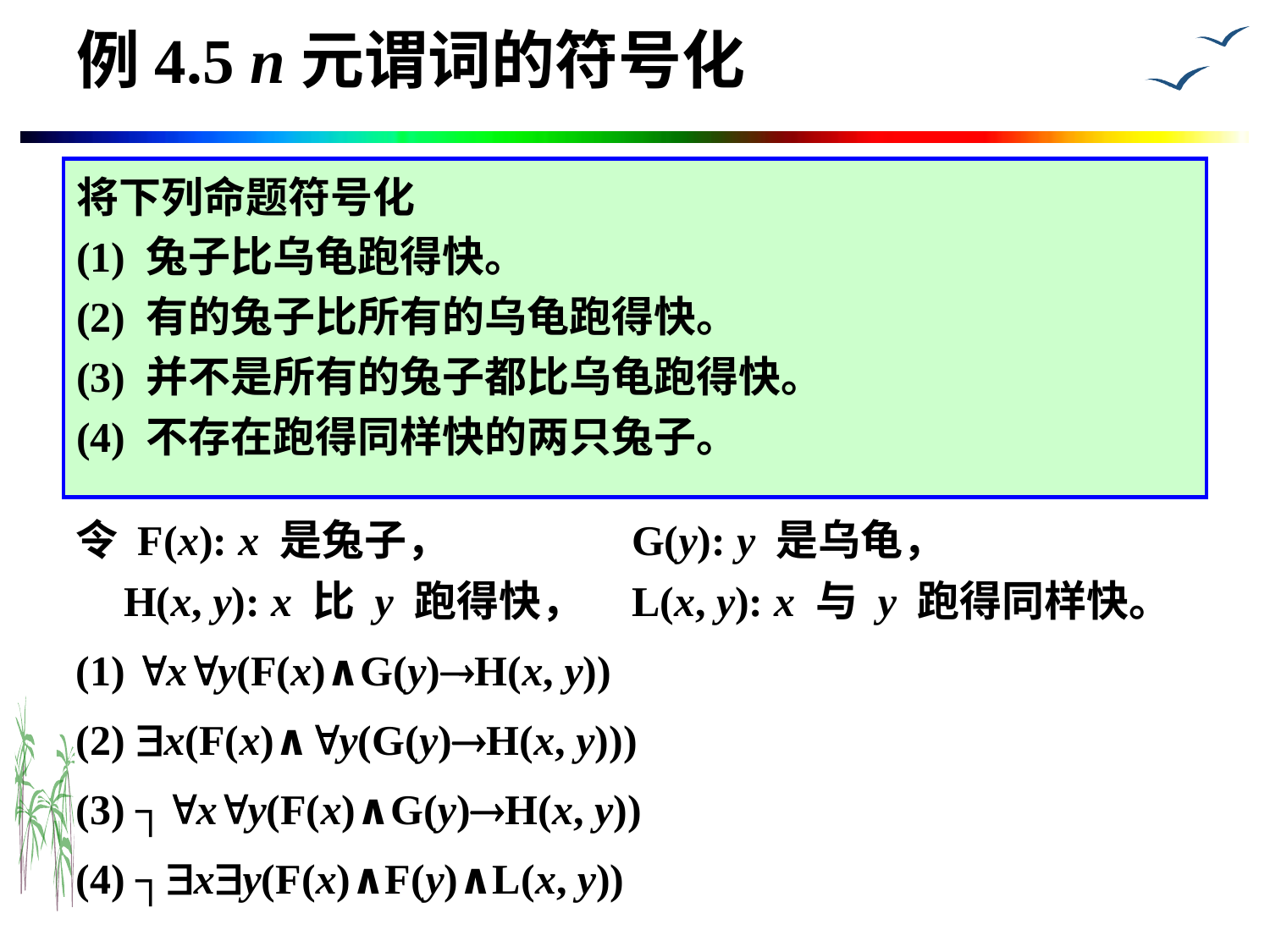

# 例4.5 n元谓词的符号化
将下列命题符号化
(1) 兔子比乌龟跑得快。
(2) 有的兔子比所有的乌龟跑得快。
(3) 并不是所有的兔子都比乌龟跑得快。
(4) 不存在跑得同样快的两只兔子。
令 F(x): x 是兔子，          	G(y): y 是乌龟，
H(x, y): x 比 y 跑得快， 	L(x, y): x 与 y 跑得同样快。
(1) ∀x∀y(F(x)∧G(y)→H(x, y))
(2) ∃x(F(x)∧∀y(G(y)→H(x, y)))
(3) ┐∀x∀y(F(x)∧G(y)→H(x, y))
(4) ┐∃x∃y(F(x)∧F(y)∧L(x, y))